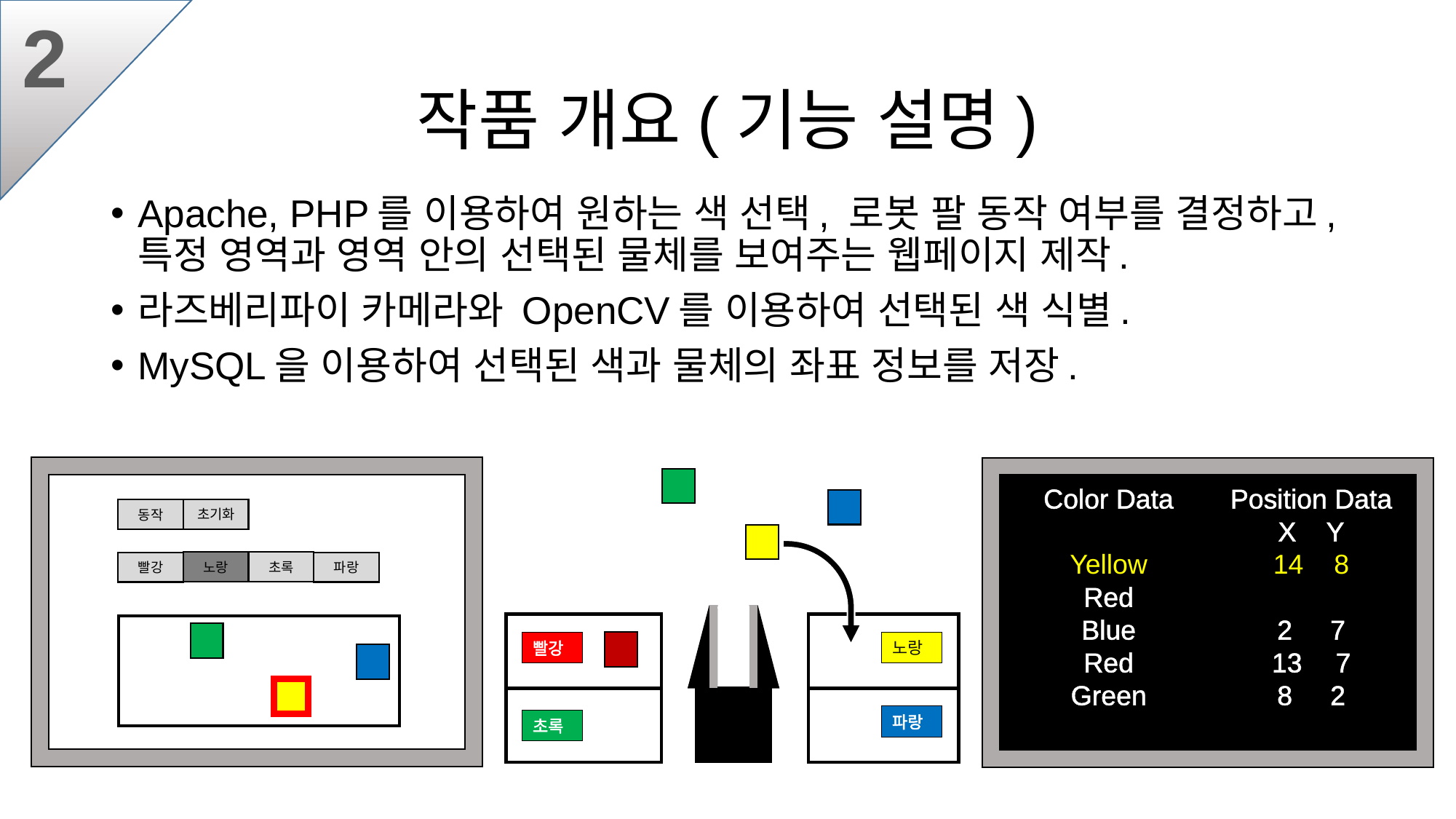

2
# 작품 개요(기능 설명)
Apache, PHP를 이용하여 원하는 색 선택, 로봇 팔 동작 여부를 결정하고, 특정 영역과 영역 안의 선택된 물체를 보여주는 웹페이지 제작.
라즈베리파이 카메라와 OpenCV를 이용하여 선택된 색 식별.
MySQL을 이용하여 선택된 색과 물체의 좌표 정보를 저장.

초기화
동작
노랑
초록
빨강
파랑

Color Data

Yellow
Red
Blue
Red
Green

Position Data
X    Y
14    8

2     7
   7
8     2

노랑
빨강
파랑
초록